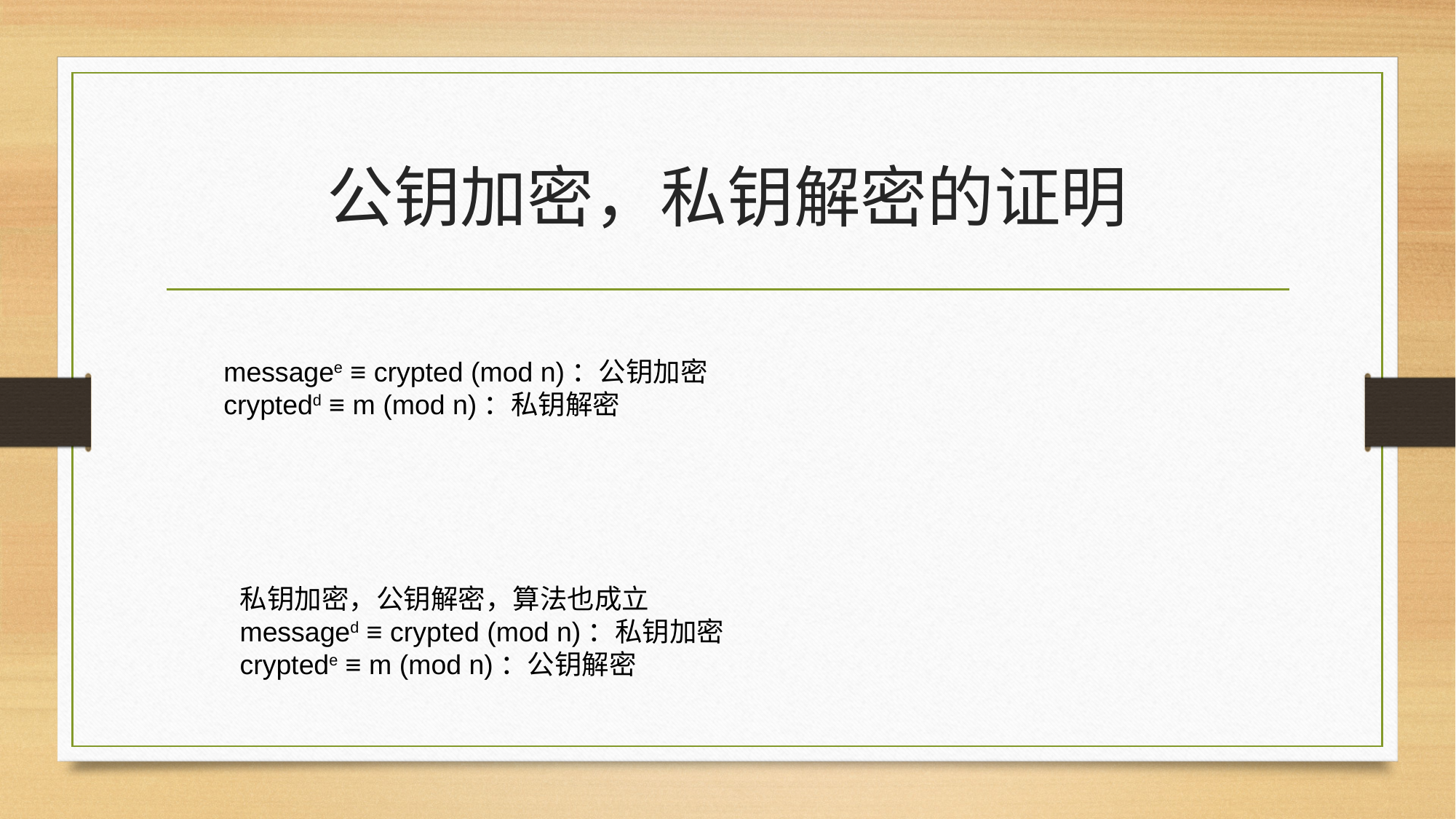

# 公钥加密，私钥解密的证明
messagee ≡ crypted (mod n)：公钥加密
cryptedd ≡ m (mod n)：私钥解密

私钥加密，公钥解密，算法也成立
messaged ≡ crypted (mod n)：私钥加密
cryptede ≡ m (mod n)：公钥解密